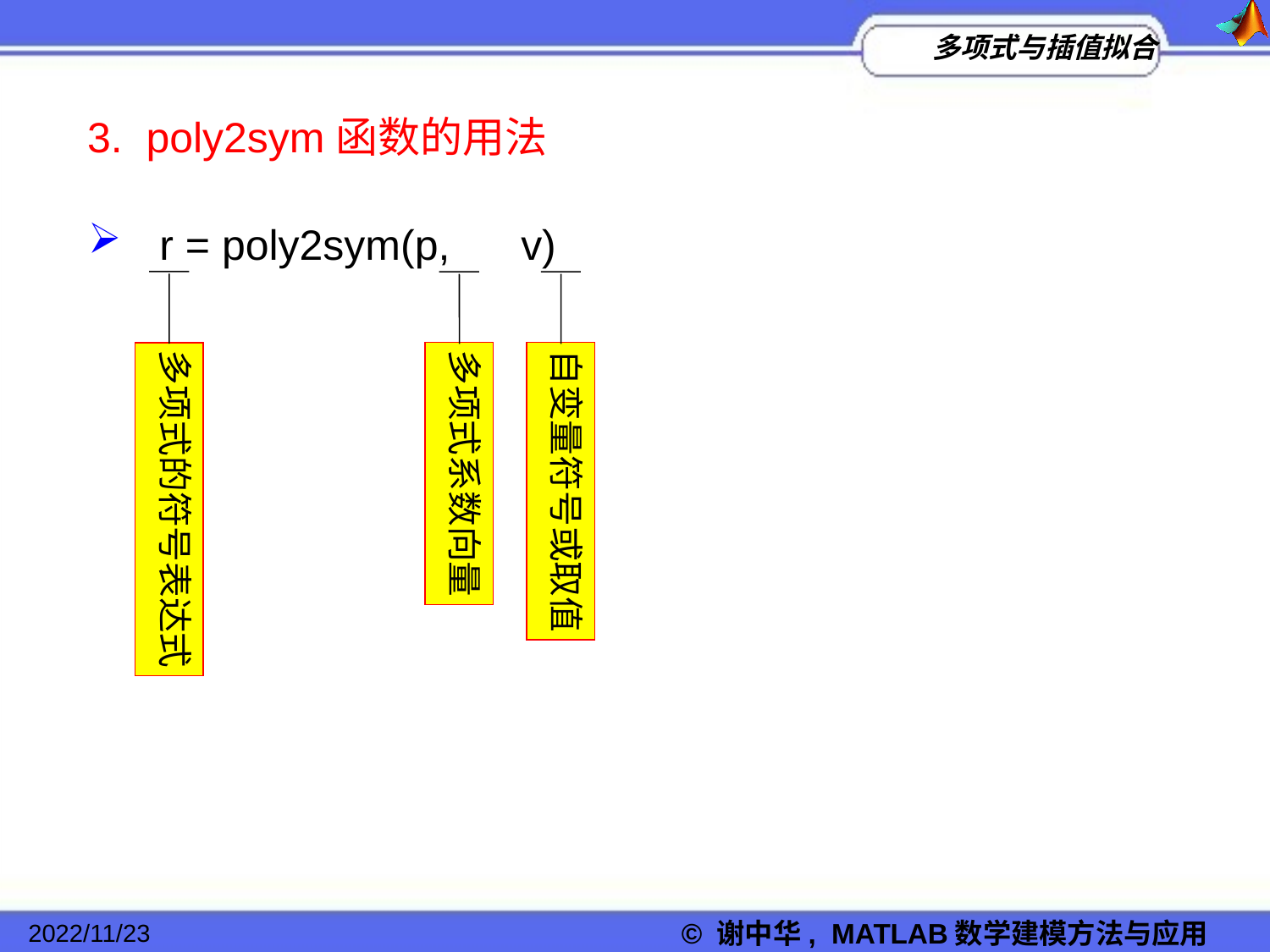

3.  poly2sym函数的用法
  r = poly2sym(p,      v)

多项式的符号表达式

多项式系数向量

自变量符号或取值
© 谢中华,  MATLAB数学建模方法与应用
2022/11/23